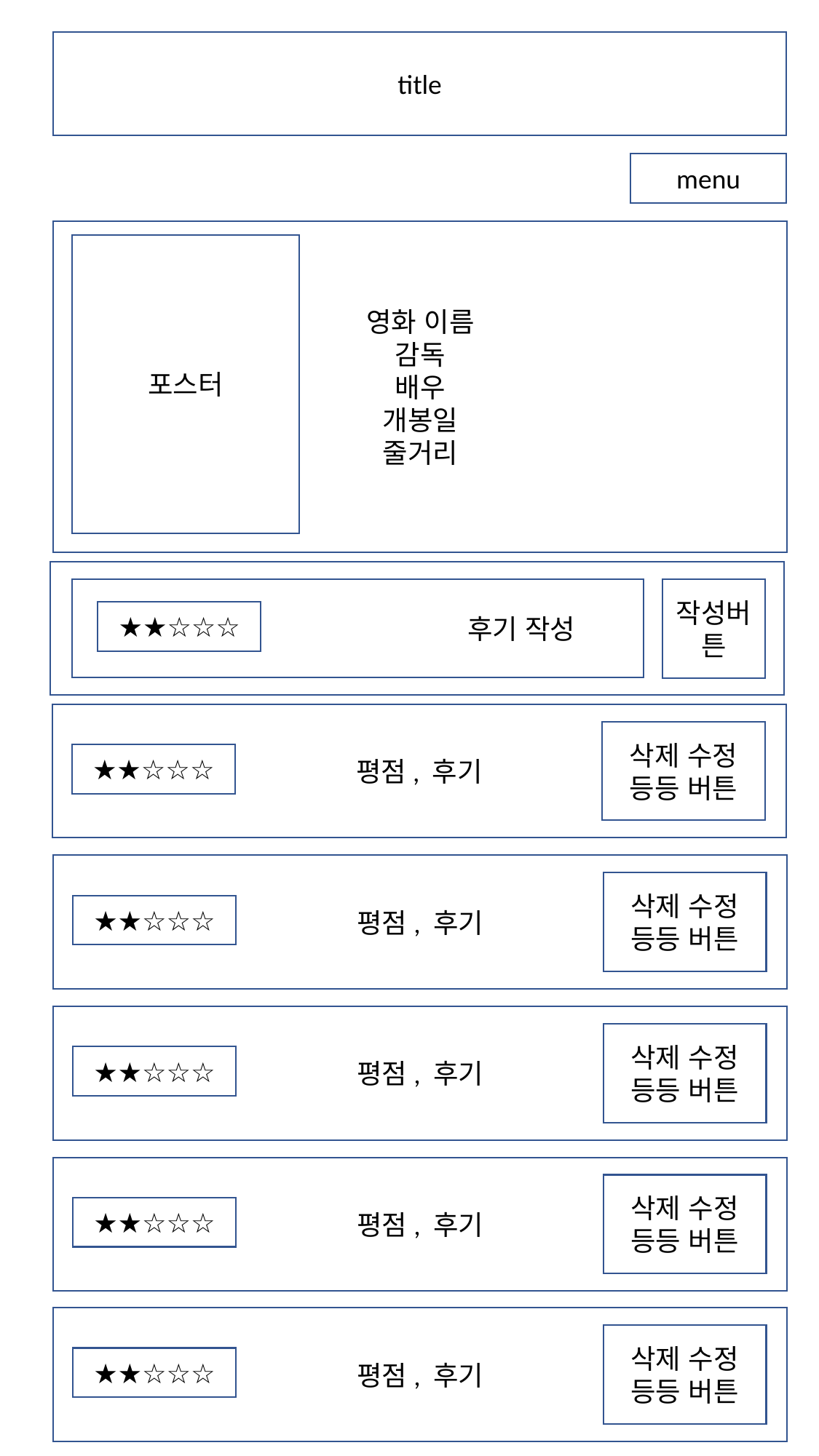

title
menu
영화 이름
감독
배우
개봉일
줄거리
포스터

                                          후기 작성
작성버튼
★★☆☆☆
평점, 후기
삭제 수정 등등 버튼
★★☆☆☆
평점, 후기
삭제 수정 등등 버튼
★★☆☆☆
평점, 후기
삭제 수정 등등 버튼
★★☆☆☆
평점, 후기
삭제 수정 등등 버튼
★★☆☆☆
평점, 후기
삭제 수정 등등 버튼
★★☆☆☆